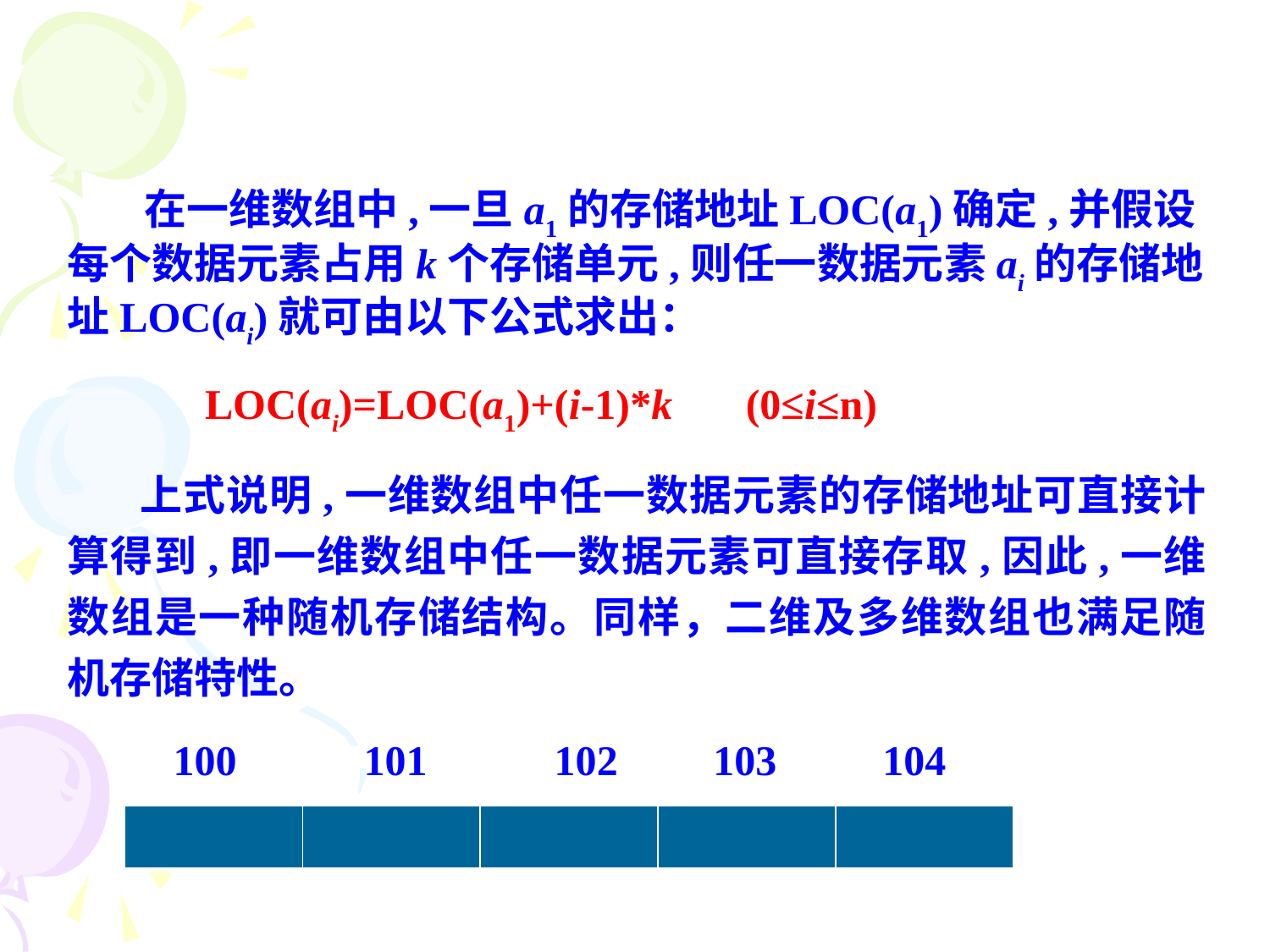

在一维数组中,一旦a1的存储地址LOC(a1)确定,并假设每个数据元素占用k个存储单元,则任一数据元素ai的存储地址LOC(ai)就可由以下公式求出：
             LOC(ai)=LOC(a1)+(i-1)*k 　(0≤i≤n)
      上式说明,一维数组中任一数据元素的存储地址可直接计算得到,即一维数组中任一数据元素可直接存取,因此,一维数组是一种随机存储结构。同样，二维及多维数组也满足随机存储特性。
          100            101            102         103          104
|  |  |  |  |  |
| --- | --- | --- | --- | --- |